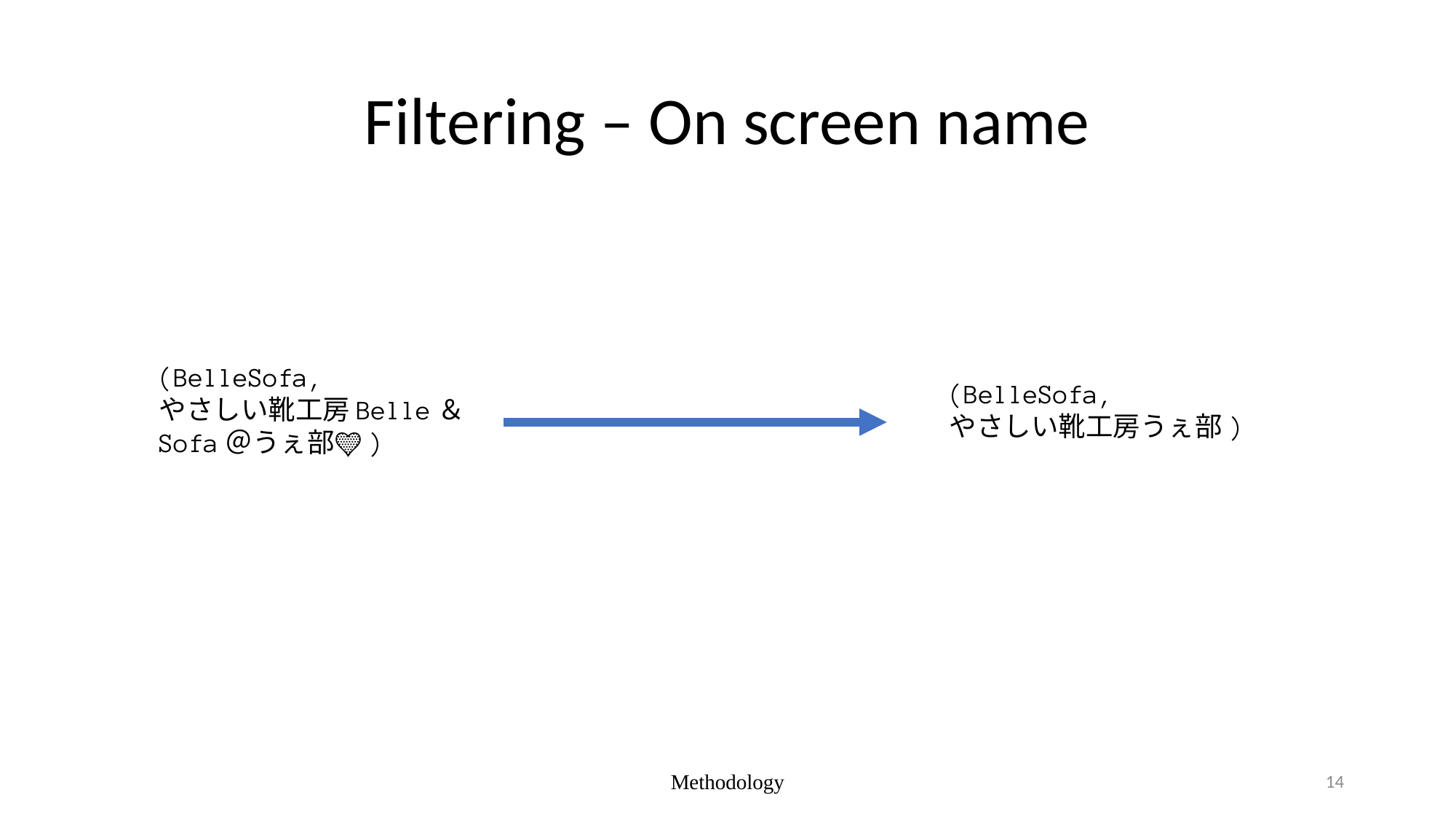

# Filtering – On screen name
(BelleSofa,
やさしい靴工房Belle＆Sofa＠うぇ部💛)
(BelleSofa,
やさしい靴工房うぇ部)
Methodology
14